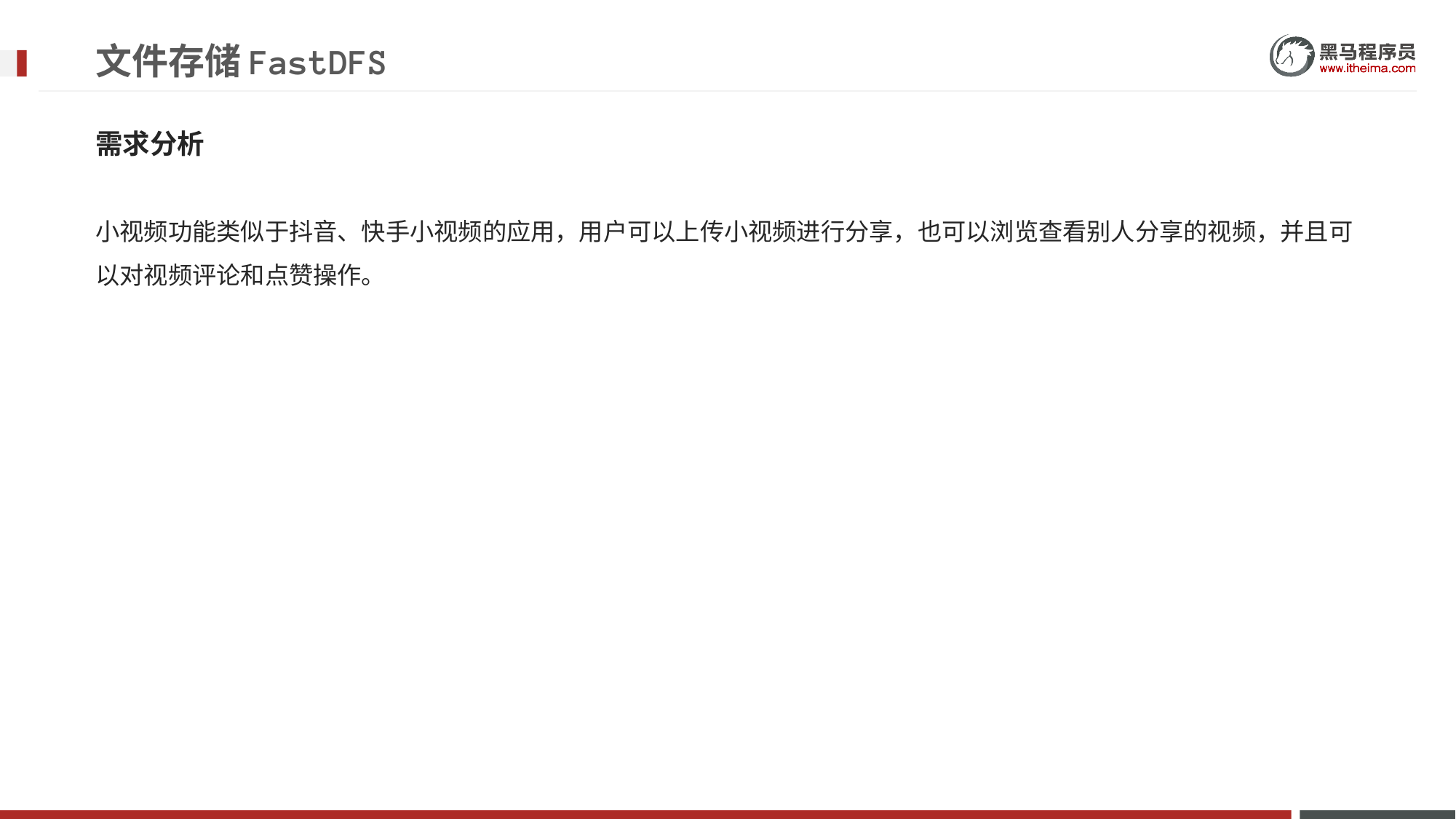

# 文件存储FastDFS
需求分析
小视频功能类似于抖音、快手小视频的应用，用户可以上传小视频进行分享，也可以浏览查看别人分享的视频，并且可以对视频评论和点赞操作。